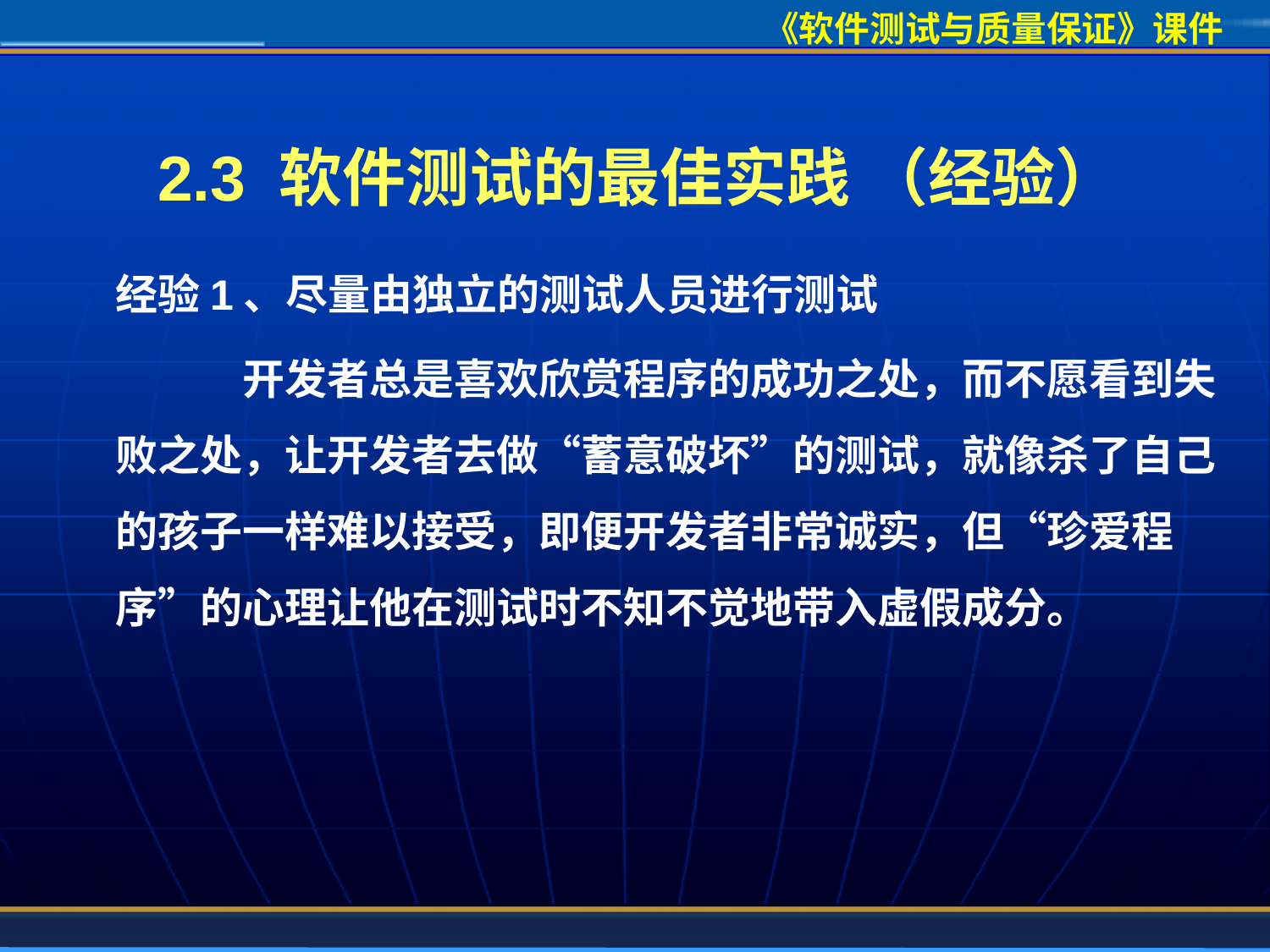

# 2.3 软件测试的最佳实践 （经验）
	经验1、尽量由独立的测试人员进行测试
		开发者总是喜欢欣赏程序的成功之处，而不愿看到失败之处，让开发者去做“蓄意破坏”的测试，就像杀了自己的孩子一样难以接受，即便开发者非常诚实，但“珍爱程序”的心理让他在测试时不知不觉地带入虚假成分。